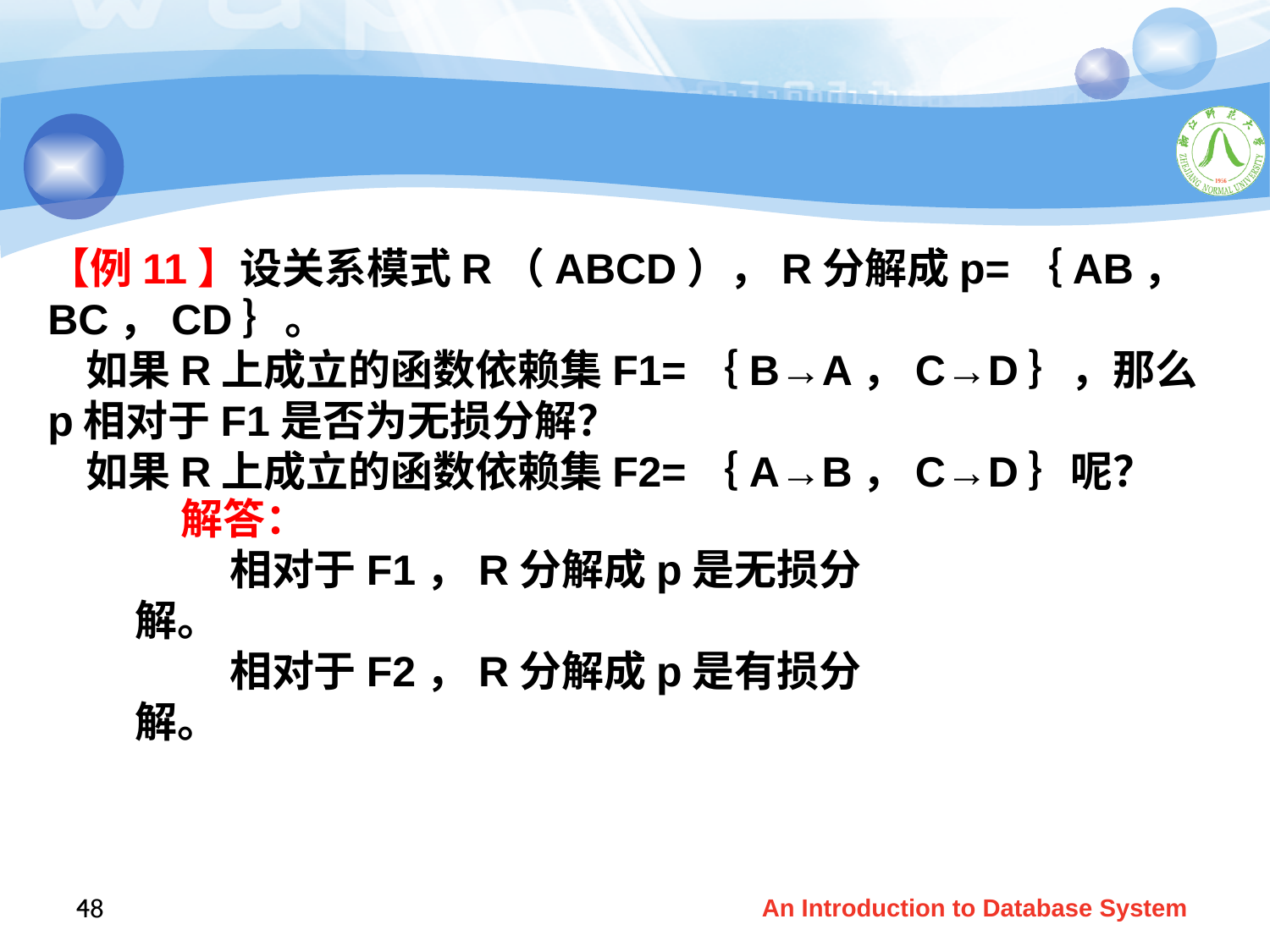

# 【例11】设关系模式R（ABCD），R分解成p=｛AB，BC，CD｝。 如果R上成立的函数依赖集F1=｛B→A，C→D｝，那么p相对于F1是否为无损分解？ 如果R上成立的函数依赖集F2=｛A→B，C→D｝呢？
解答：
    相对于F1，R分解成p是无损分解。
    相对于F2，R分解成p是有损分解。
48
An Introduction to Database System